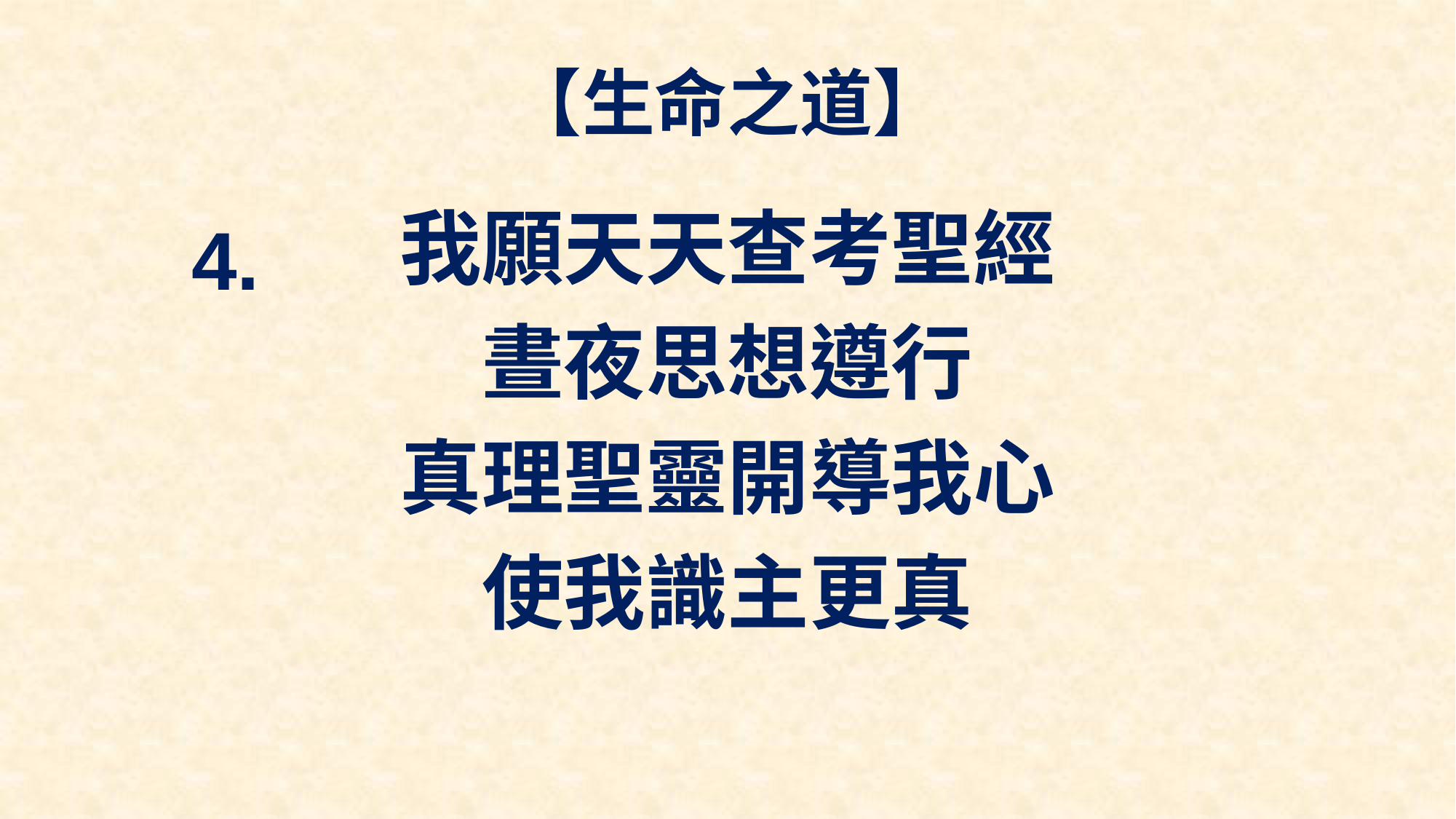

# 【生命之道】
我願天天查考聖經
晝夜思想遵行
真理聖靈開導我心
使我識主更真
4.